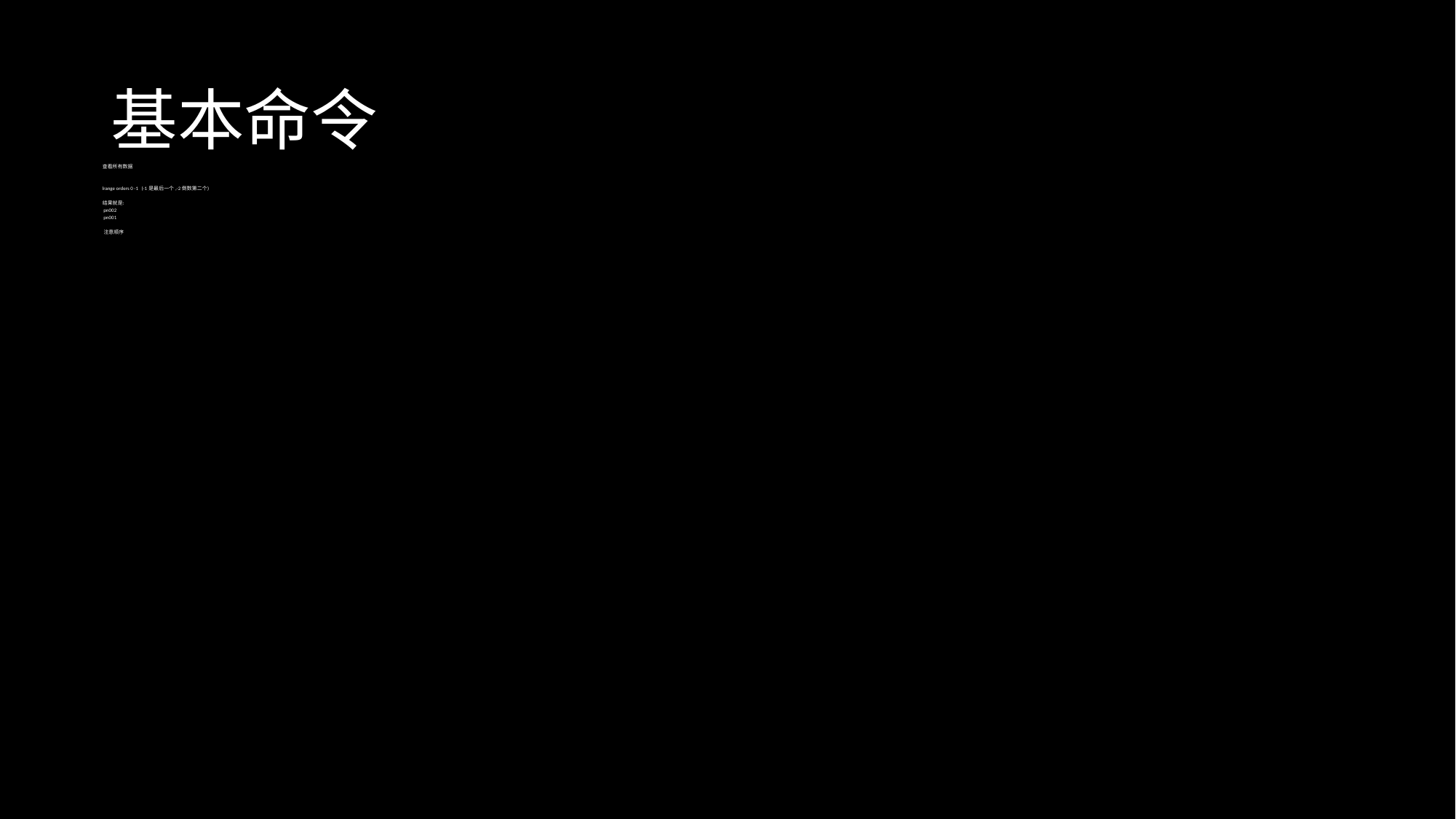

# 基本命令
查看所有数据

lrange orders 0 -1   (-1 是最后一个 ,-2 倒数第二个)

结果就是:
 pn002
 pn001

 注意顺序